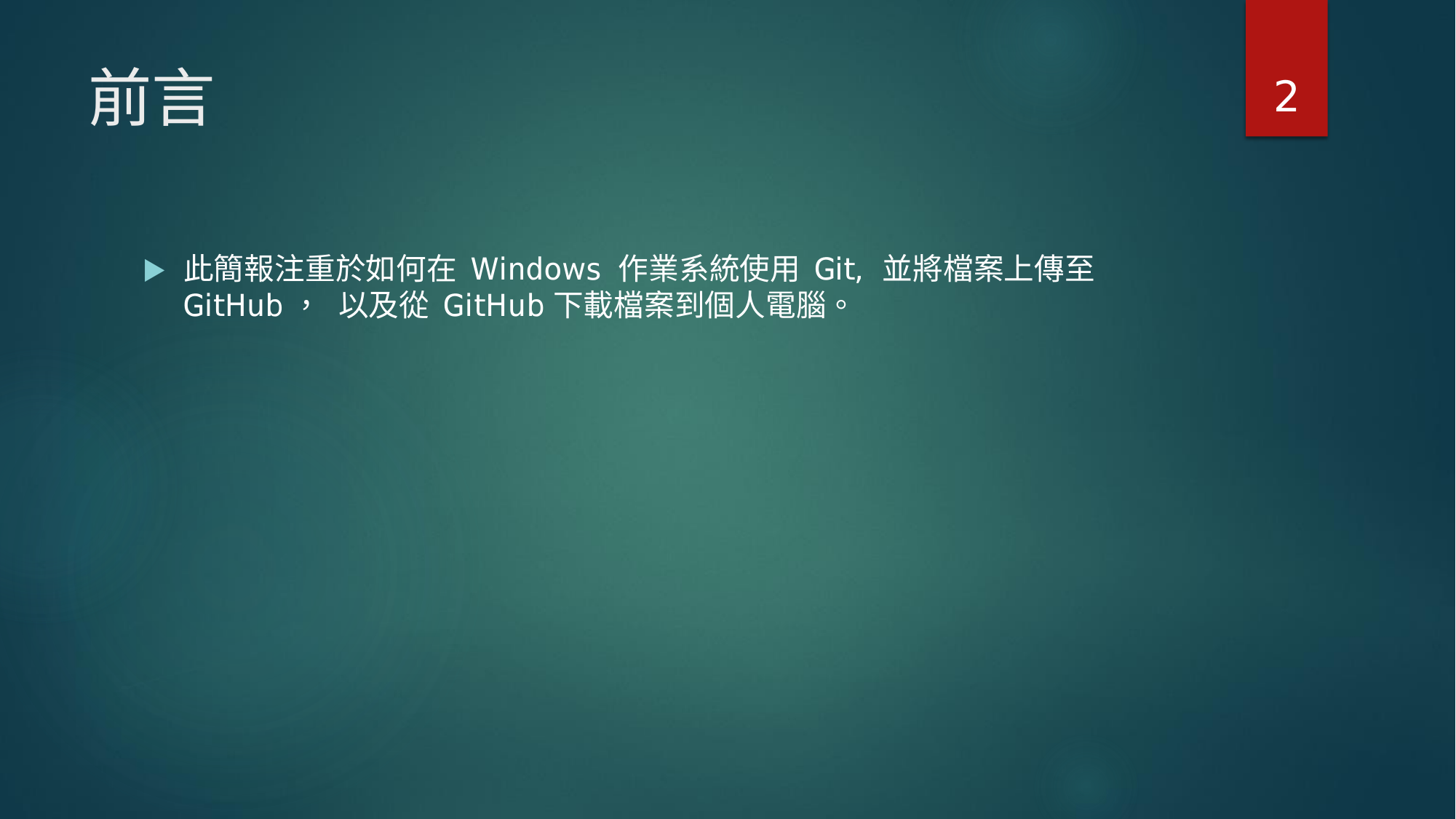

前言
2
▶	此簡報注重於如何在 Windows 作業系統使用 Git, 並將檔案上傳至 GitHub，  以及從 GitHub下載檔案到個人電腦。